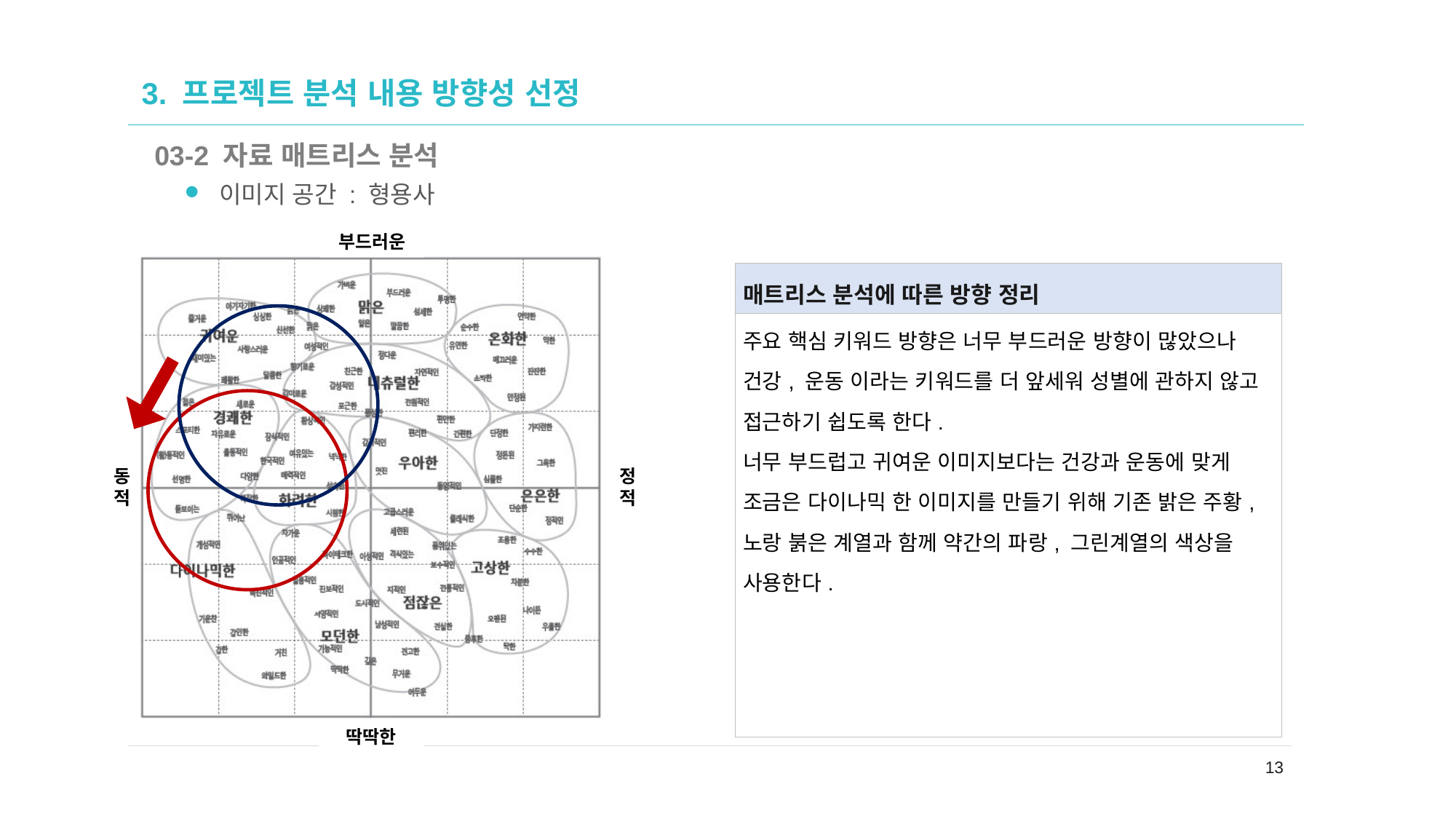

02
# 3. 프로젝트 분석 내용 방향성 선정
03-2 자료 매트리스 분석
이미지 공간 : 형용사
| 매트리스 분석에 따른 방향 정리 |
| --- |
| 주요 핵심 키워드 방향은 너무 부드러운 방향이 많았으나 건강, 운동 이라는 키워드를 더 앞세워 성별에 관하지 않고 접근하기 쉽도록 한다. 너무 부드럽고 귀여운 이미지보다는 건강과 운동에 맞게 조금은 다이나믹 한 이미지를 만들기 위해 기존 밝은 주황, 노랑 붉은 계열과 함께 약간의 파랑, 그린계열의 색상을 사용한다. |

13